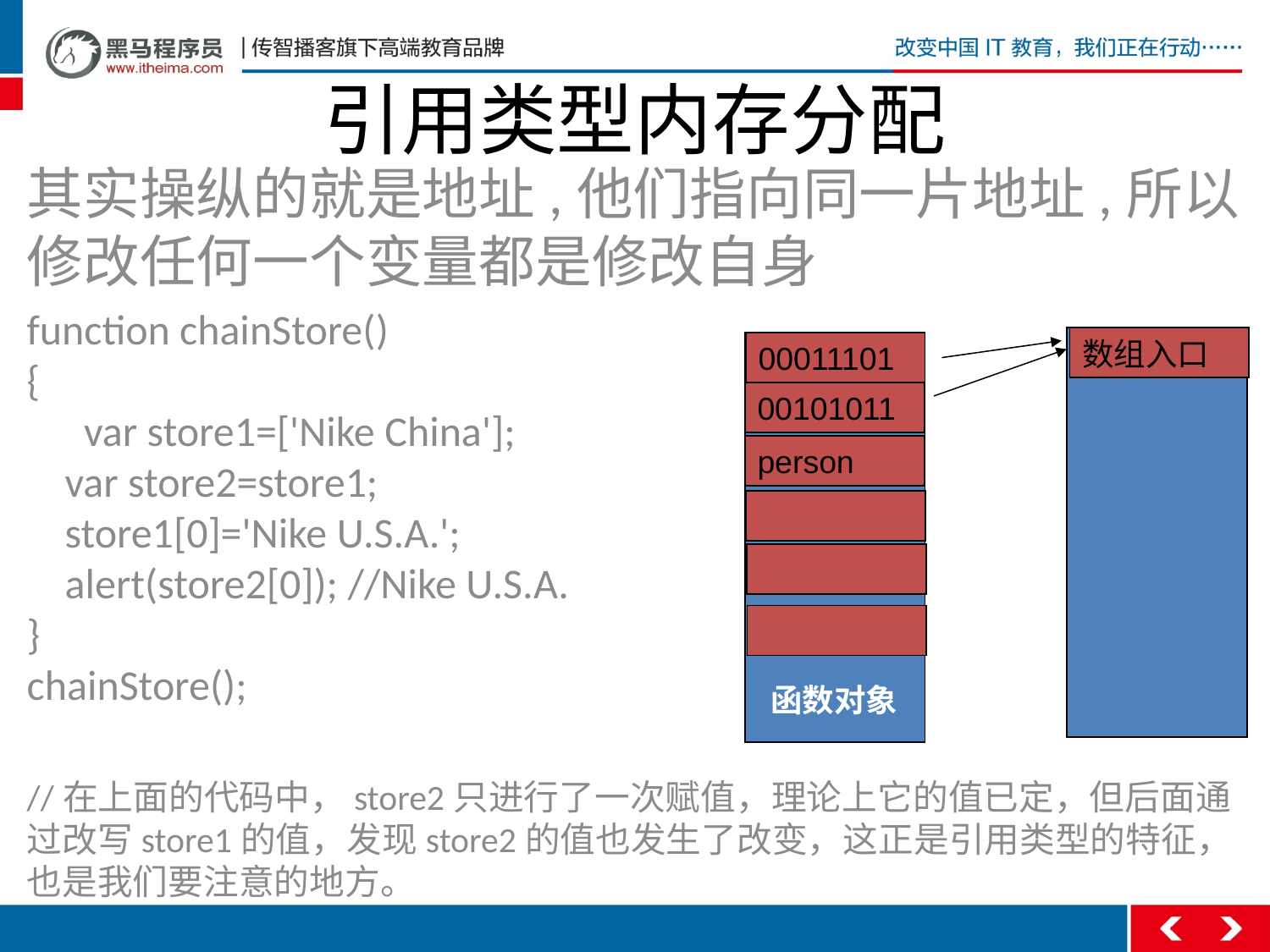

# 引用类型内存分配
其实操纵的就是地址,他们指向同一片地址,所以修改任何一个变量都是修改自身
function chainStore()
{
      var store1=['Nike China'];
    var store2=store1;
    store1[0]='Nike U.S.A.';
    alert(store2[0]); //Nike U.S.A.
}
chainStore();

//在上面的代码中，store2只进行了一次赋值，理论上它的值已定，但后面通过改写store1的值，发现store2的值也发生了改变，这正是引用类型的特征，也是我们要注意的地方。

数组入口

00011101
00101011
person

函数对象